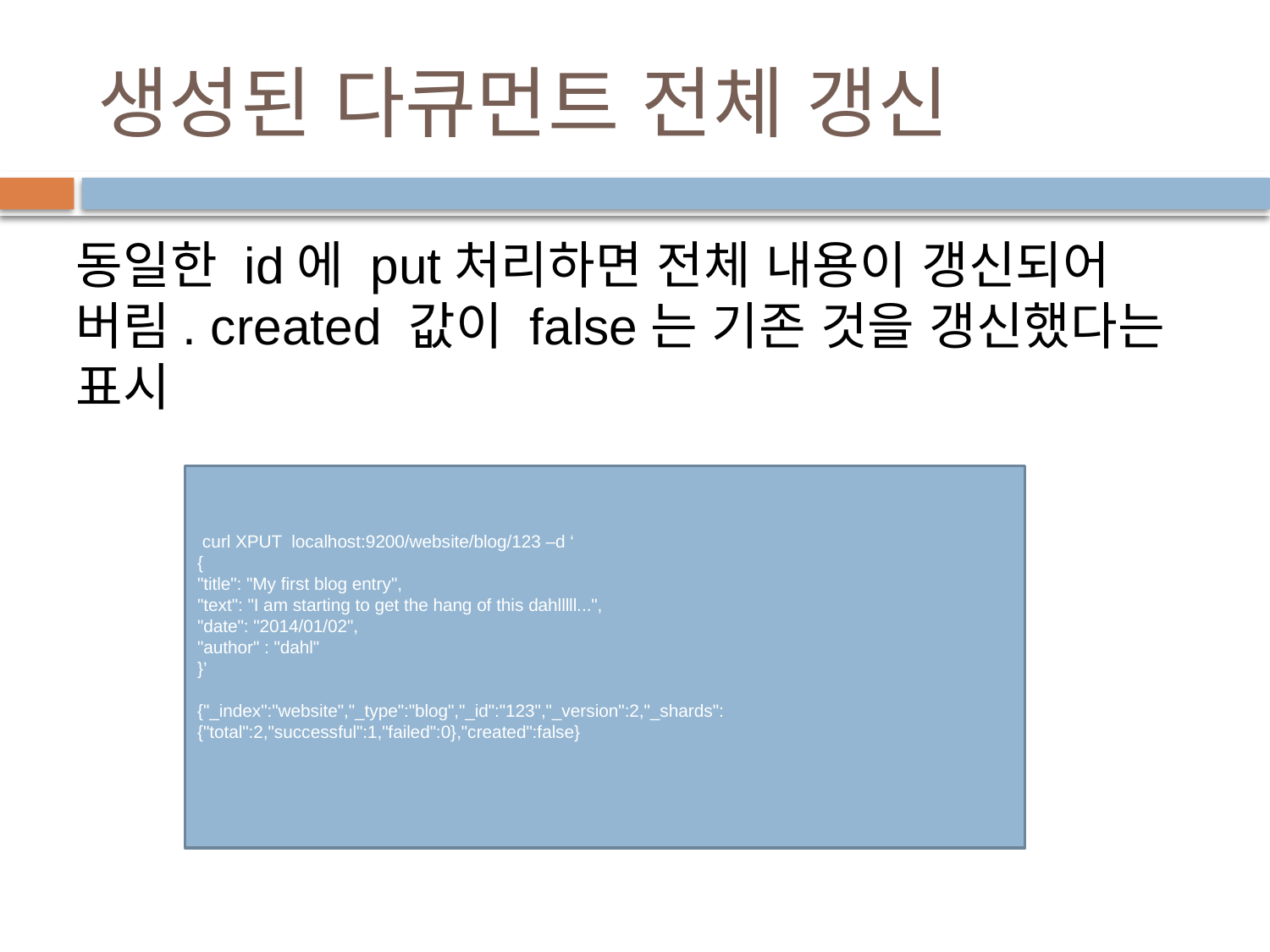

# 생성된 다큐먼트 전체 갱신
동일한 id에 put처리하면 전체 내용이 갱신되어 버림. created 값이 false는 기존 것을 갱신했다는 표시

 curl XPUT  localhost:9200/website/blog/123 –d ‘
{
"title": "My first blog entry",
"text": "I am starting to get the hang of this dahlllll...",
"date": "2014/01/02",
"author" : "dahl"
}’

{"_index":"website","_type":"blog","_id":"123","_version":2,"_shards":{"total":2,"successful":1,"failed":0},"created":false}